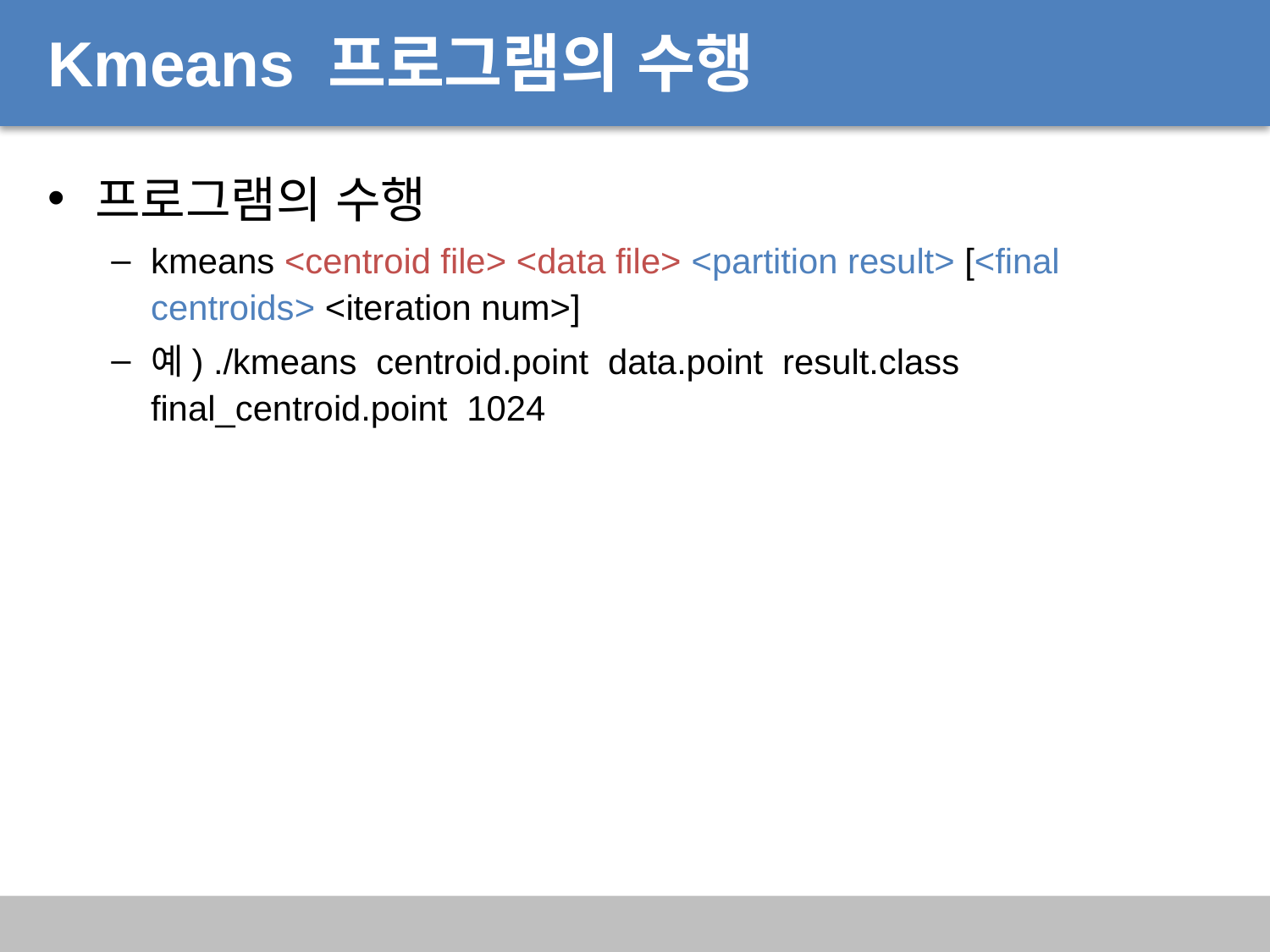

# Kmeans 프로그램의 수행
프로그램의 수행
kmeans <centroid file> <data file> <partition result> [<final centroids> <iteration num>]
예) ./kmeans  centroid.point  data.point  result.class  final_centroid.point  1024